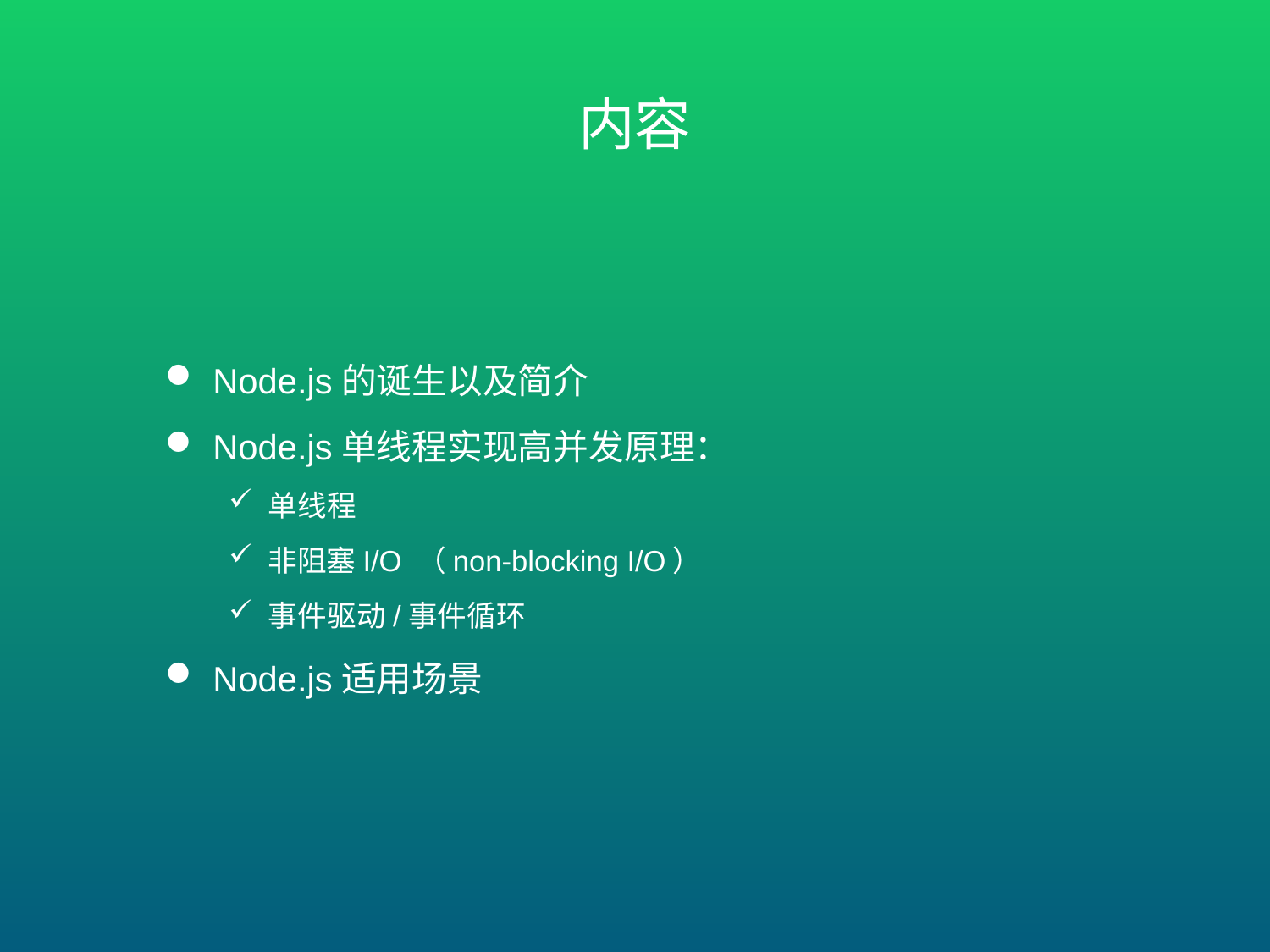

# 内容
Node.js的诞生以及简介
Node.js单线程实现高并发原理：
单线程
非阻塞I/O （non-blocking I/O）
事件驱动/事件循环
Node.js适用场景